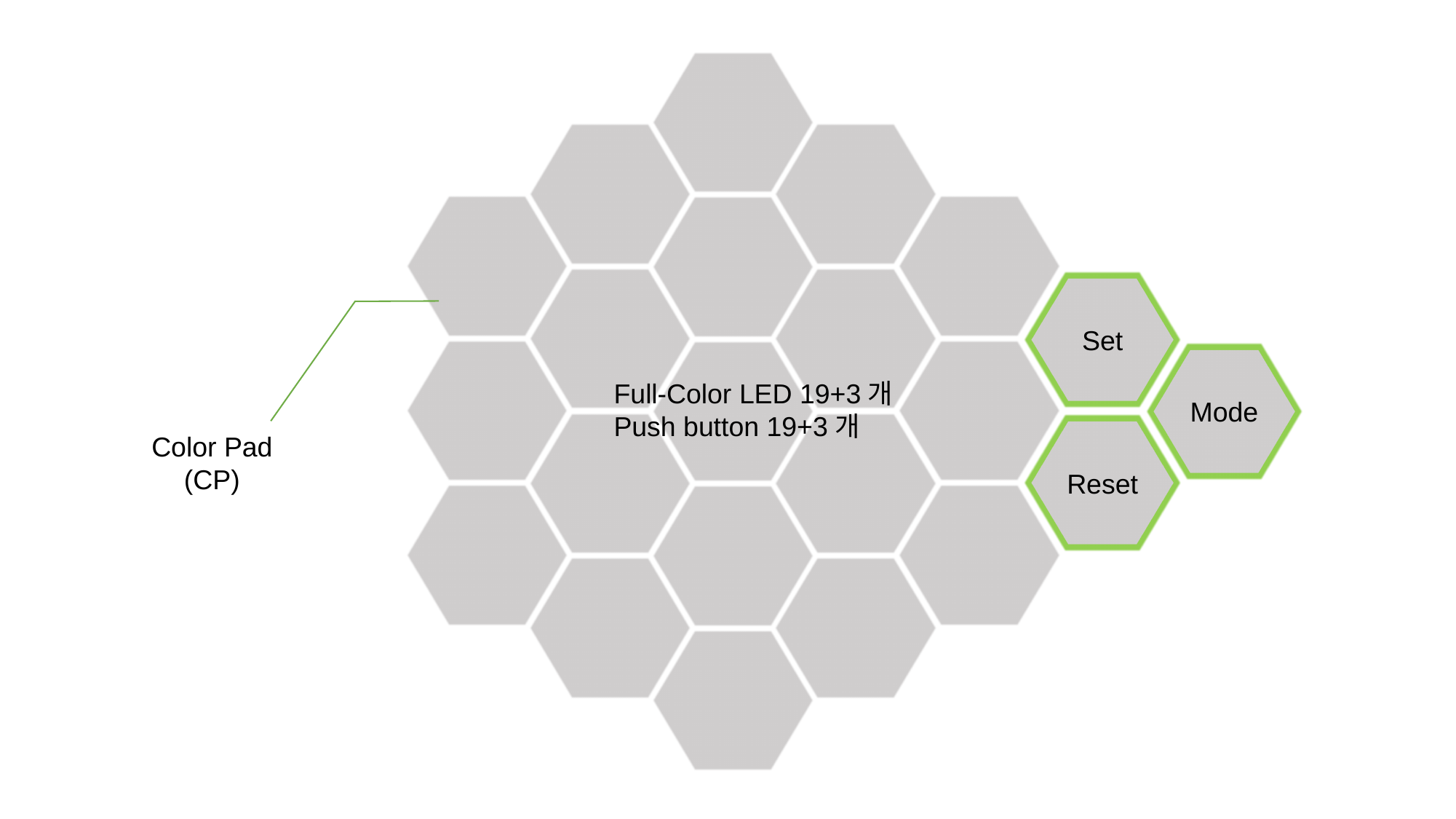

Set

Mode
Full-Color LED 19+3개
Push button 19+3개

Reset
Color Pad
(CP)